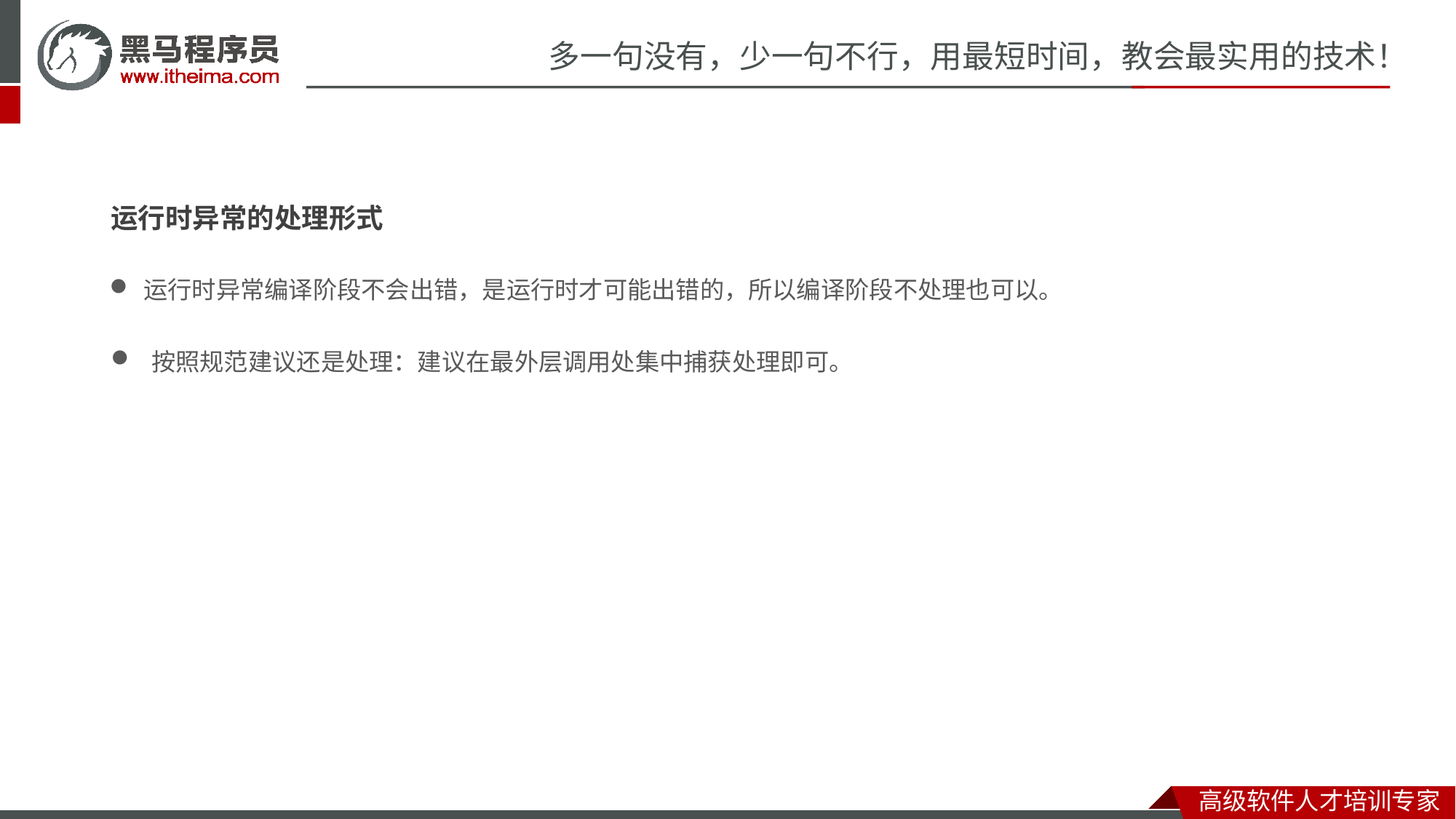

运行时异常的处理形式
运行时异常编译阶段不会出错，是运行时才可能出错的，所以编译阶段不处理也可以。
  按照规范建议还是处理：建议在最外层调用处集中捕获处理即可。